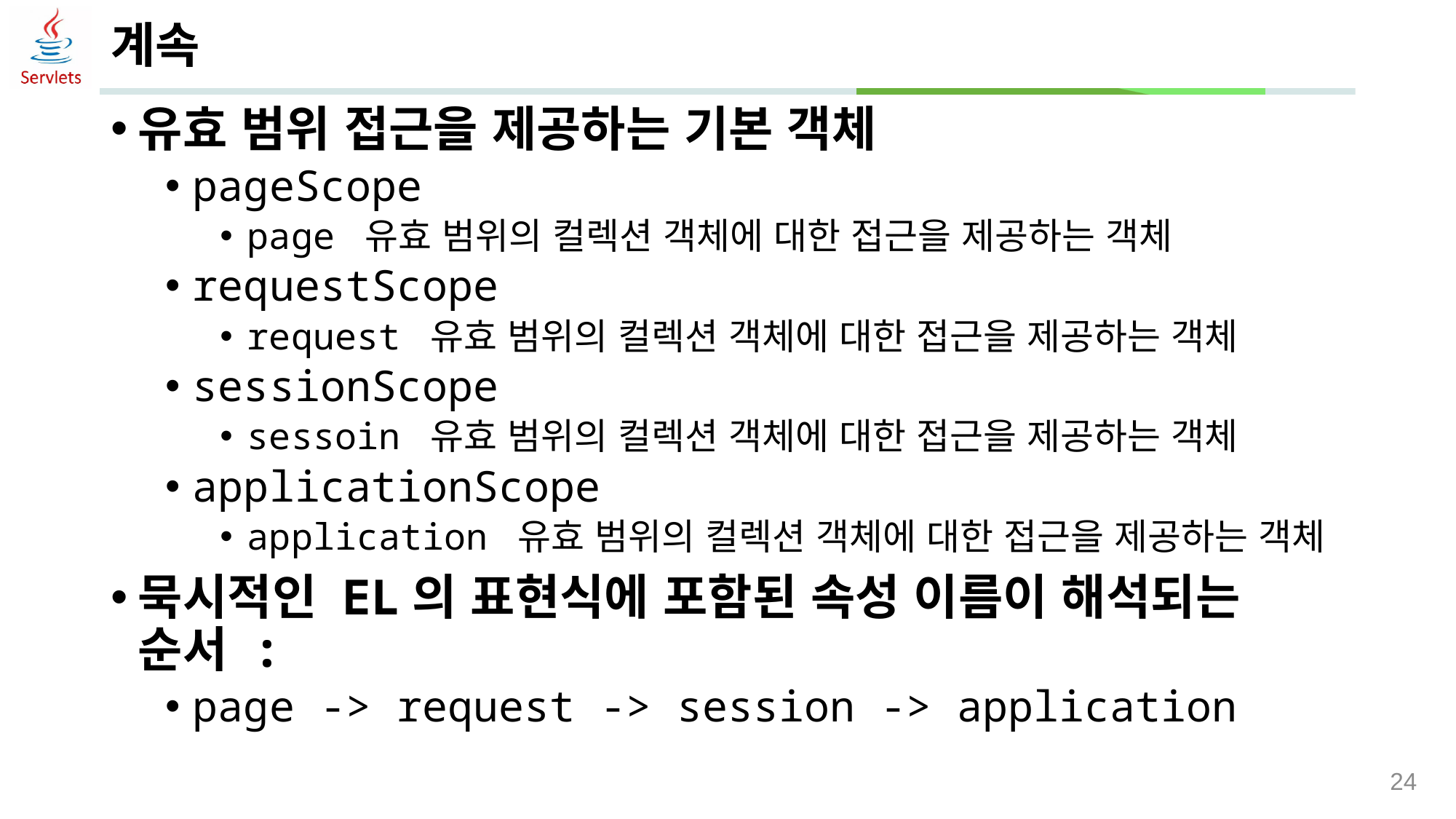

# 계속
유효 범위 접근을 제공하는 기본 객체
pageScope
page 유효 범위의 컬렉션 객체에 대한 접근을 제공하는 객체
requestScope
request 유효 범위의 컬렉션 객체에 대한 접근을 제공하는 객체
sessionScope
sessoin 유효 범위의 컬렉션 객체에 대한 접근을 제공하는 객체
applicationScope
application 유효 범위의 컬렉션 객체에 대한 접근을 제공하는 객체
묵시적인 EL의 표현식에 포함된 속성 이름이 해석되는 순서 :
page -> request -> session -> application

24